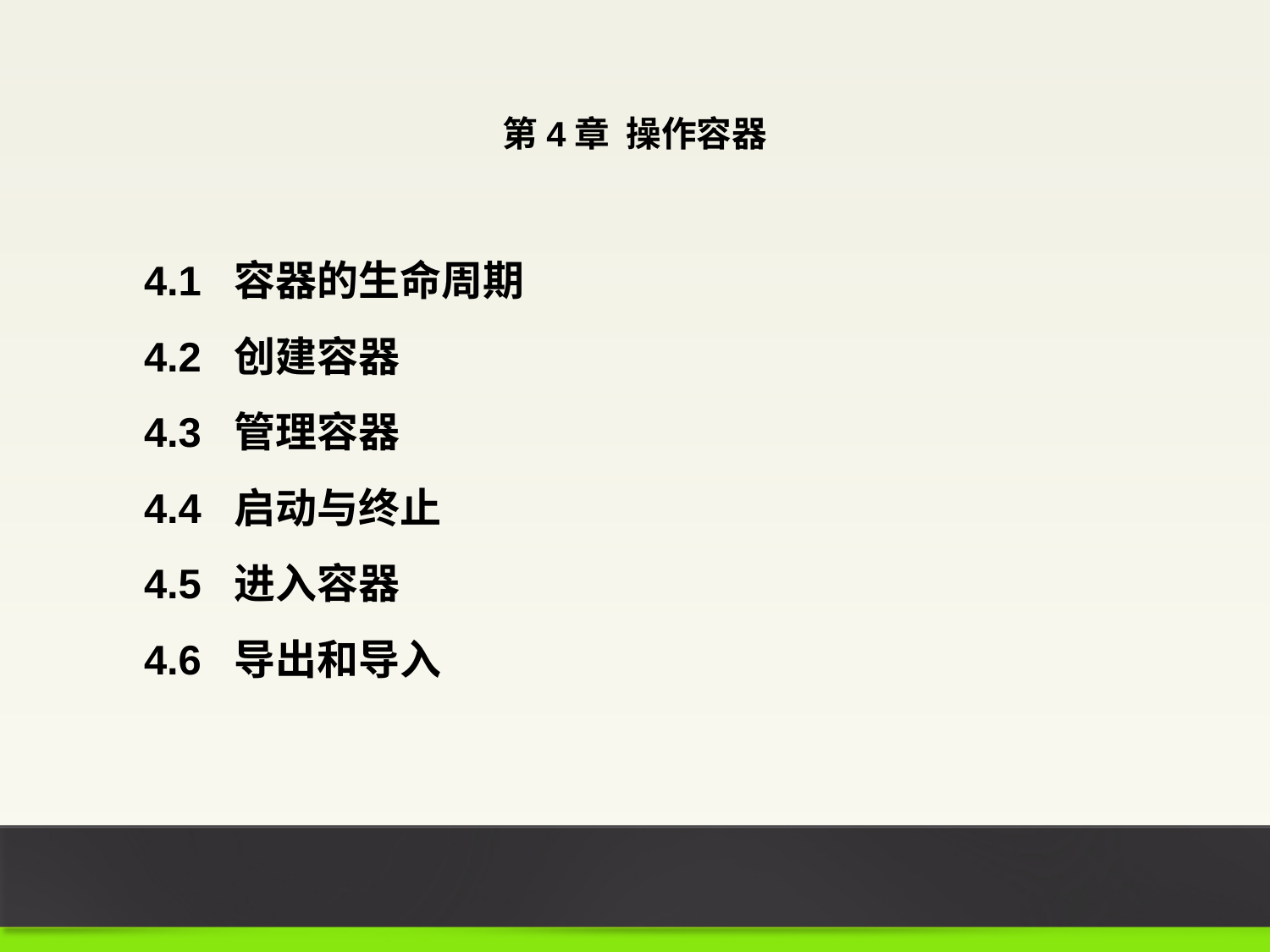

第4章  操作容器
4.1  容器的生命周期
4.2  创建容器
4.3  管理容器
4.4  启动与终止
4.5  进入容器
4.6  导出和导入